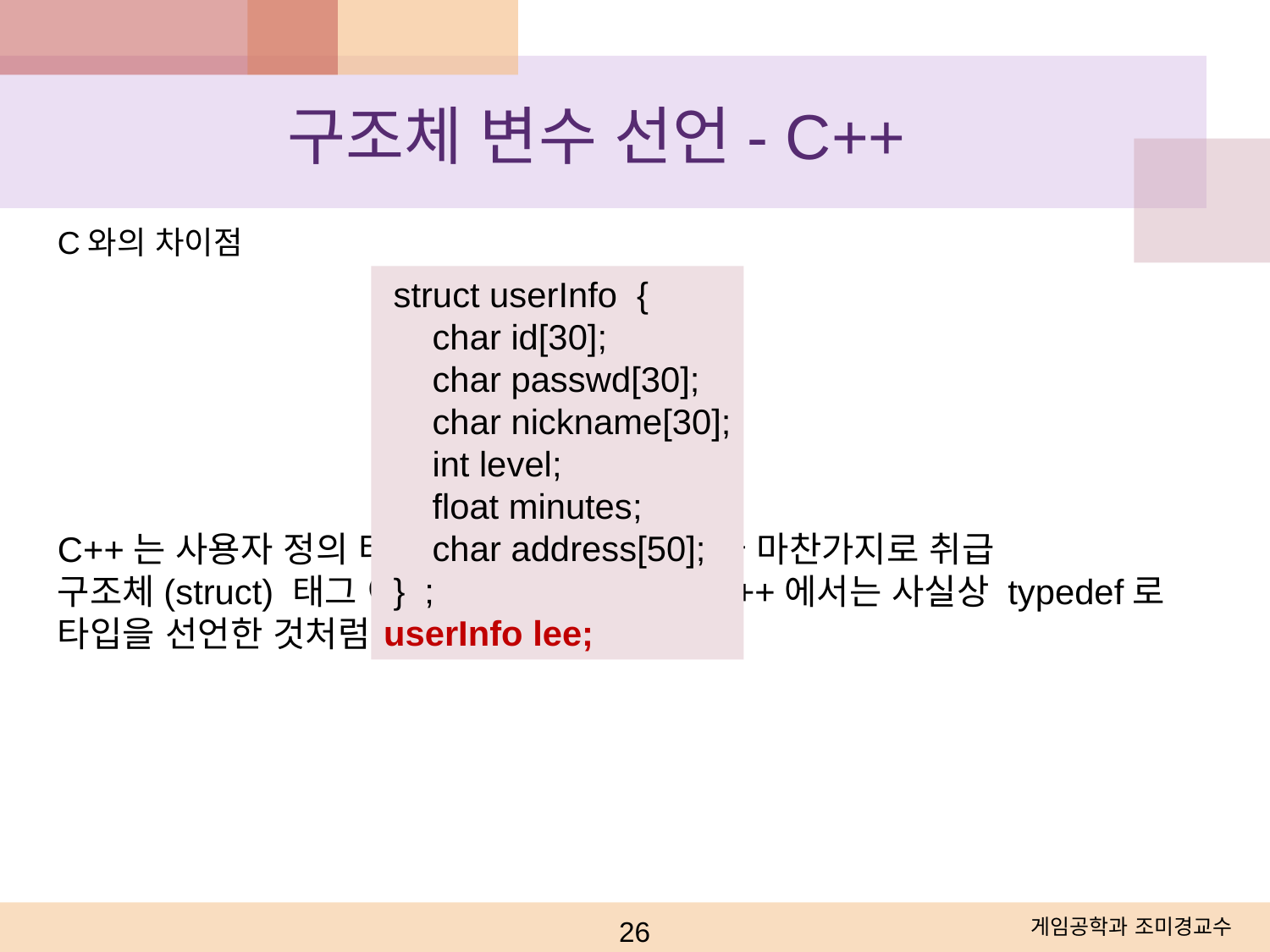

구조체 변수 선언- C++
C와의 차이점

C++는 사용자 정의 타입도 기본 데이터 타입과 마찬가지로 취급
구조체(struct) 태그 이름을 선언하는 순간, C++에서는 사실상 typedef로 타입을 선언한 것처럼 해석

 struct userInfo  {
     char id[30];
     char passwd[30];
     char nickname[30];
     int level;
     float minutes;
     char address[50];
 }  ;
userInfo lee;
26
게임공학과 조미경교수